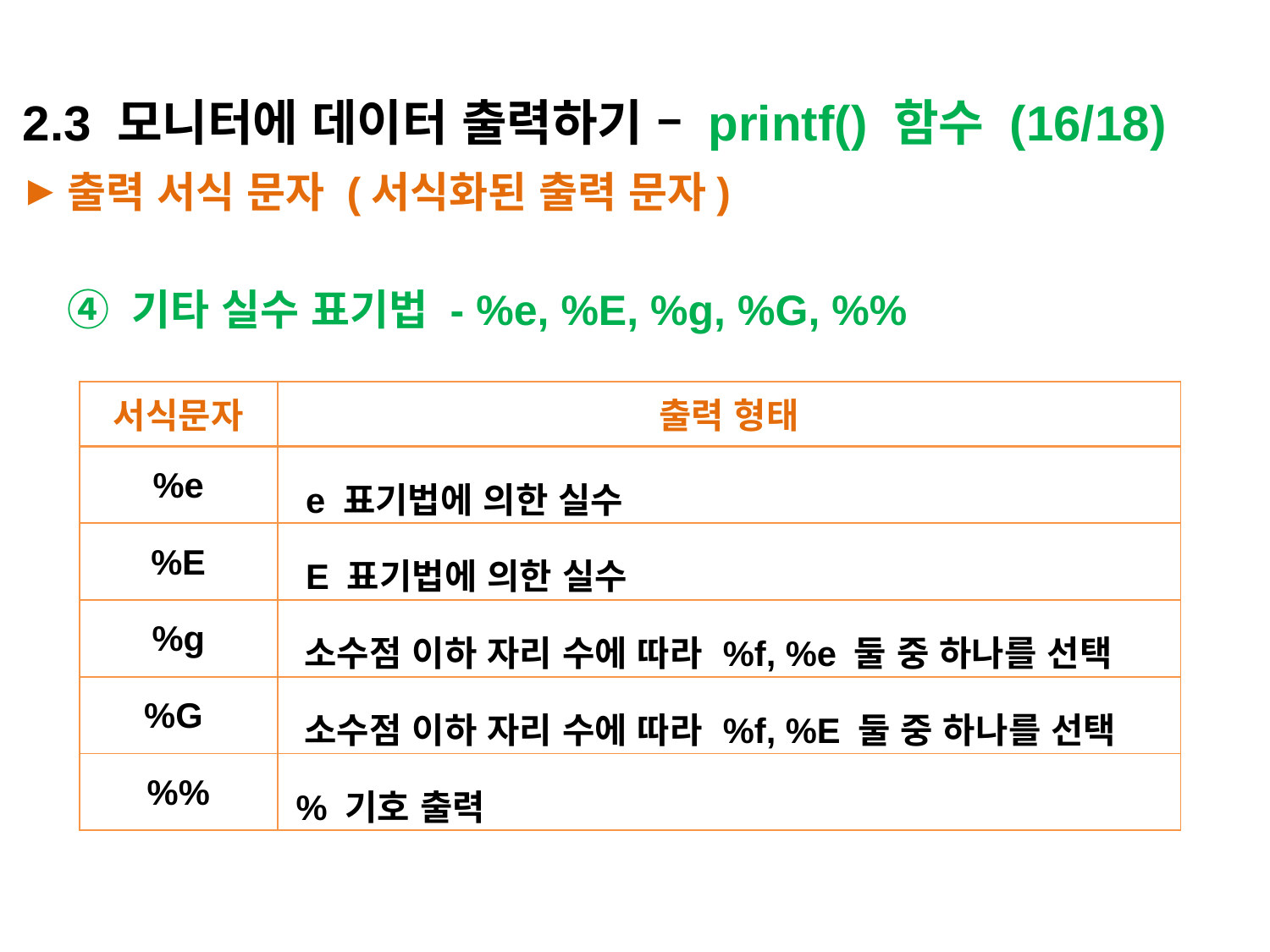

# 2.3 모니터에 데이터 출력하기 – printf() 함수 (16/18)
출력 서식 문자 (서식화된 출력 문자)

	④ 기타 실수 표기법 - %e, %E, %g, %G, %%
| 서식문자 | 출력 형태 |
| --- | --- |
| %e | e 표기법에 의한 실수 |
| %E | E 표기법에 의한 실수 |
| %g | 소수점 이하 자리 수에 따라 %f, %e 둘 중 하나를 선택 |
| %G | 소수점 이하 자리 수에 따라 %f, %E 둘 중 하나를 선택 |
| %% | % 기호 출력 |